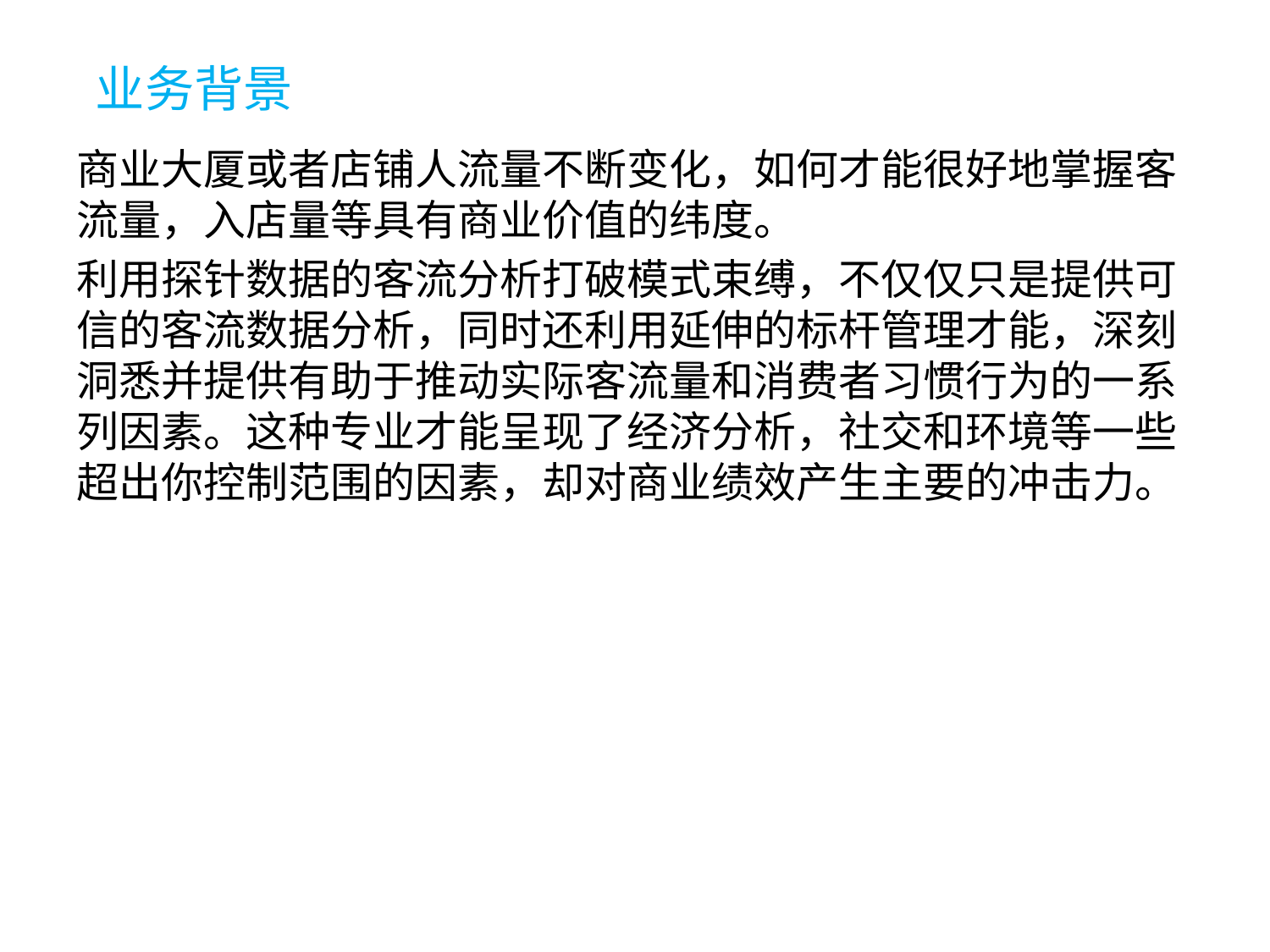

# 业务背景
商业大厦或者店铺人流量不断变化，如何才能很好地掌握客流量，入店量等具有商业价值的纬度。
利用探针数据的客流分析打破模式束缚，不仅仅只是提供可信的客流数据分析，同时还利用延伸的标杆管理才能，深刻洞悉并提供有助于推动实际客流量和消费者习惯行为的一系列因素。这种专业才能呈现了经济分析，社交和环境等一些超出你控制范围的因素，却对商业绩效产生主要的冲击力。